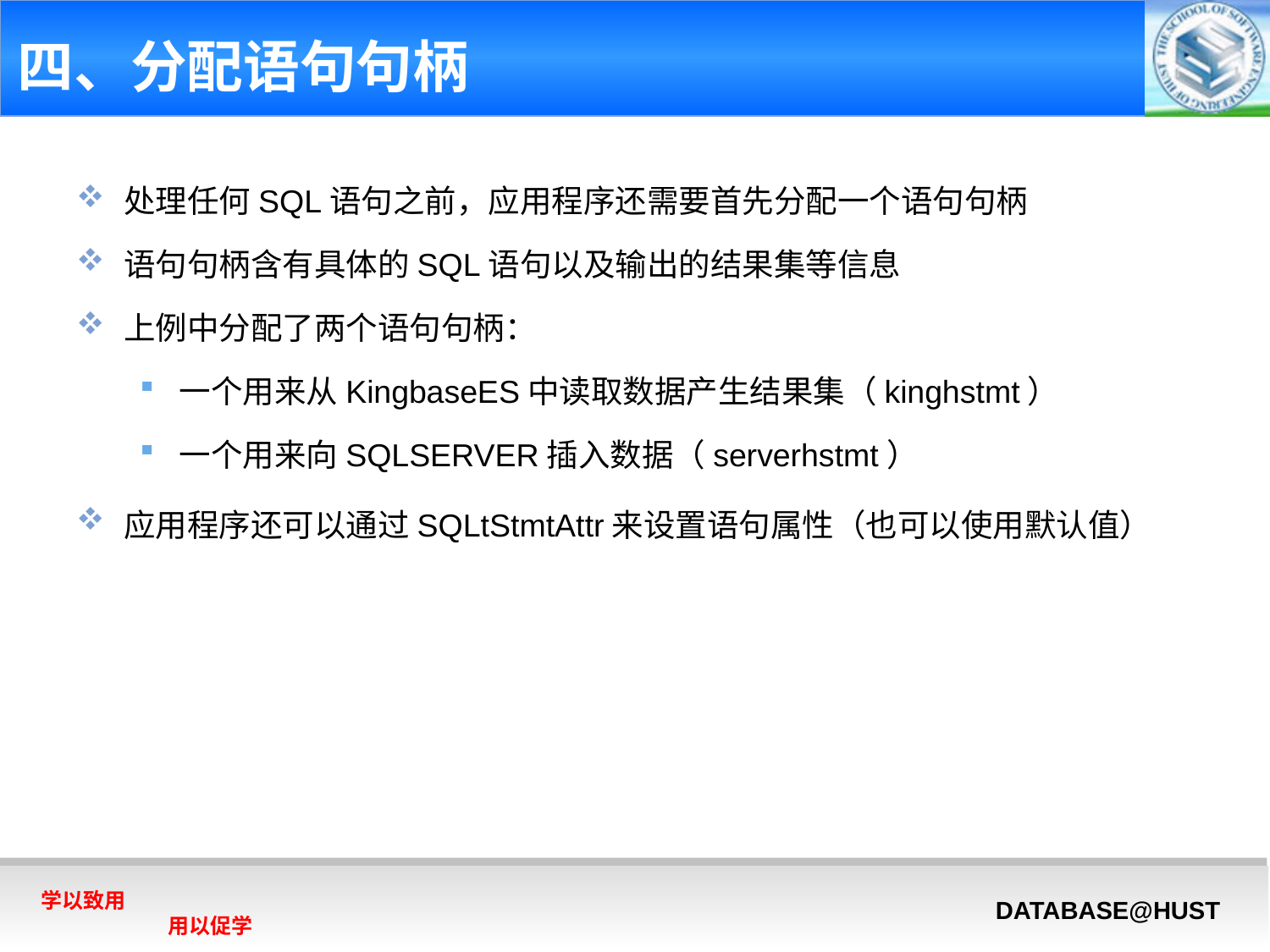

# 四、分配语句句柄
处理任何SQL语句之前，应用程序还需要首先分配一个语句句柄
语句句柄含有具体的SQL语句以及输出的结果集等信息
上例中分配了两个语句句柄：
一个用来从KingbaseES中读取数据产生结果集（kinghstmt）
一个用来向SQLSERVER插入数据（serverhstmt）
应用程序还可以通过SQLtStmtAttr来设置语句属性（也可以使用默认值）